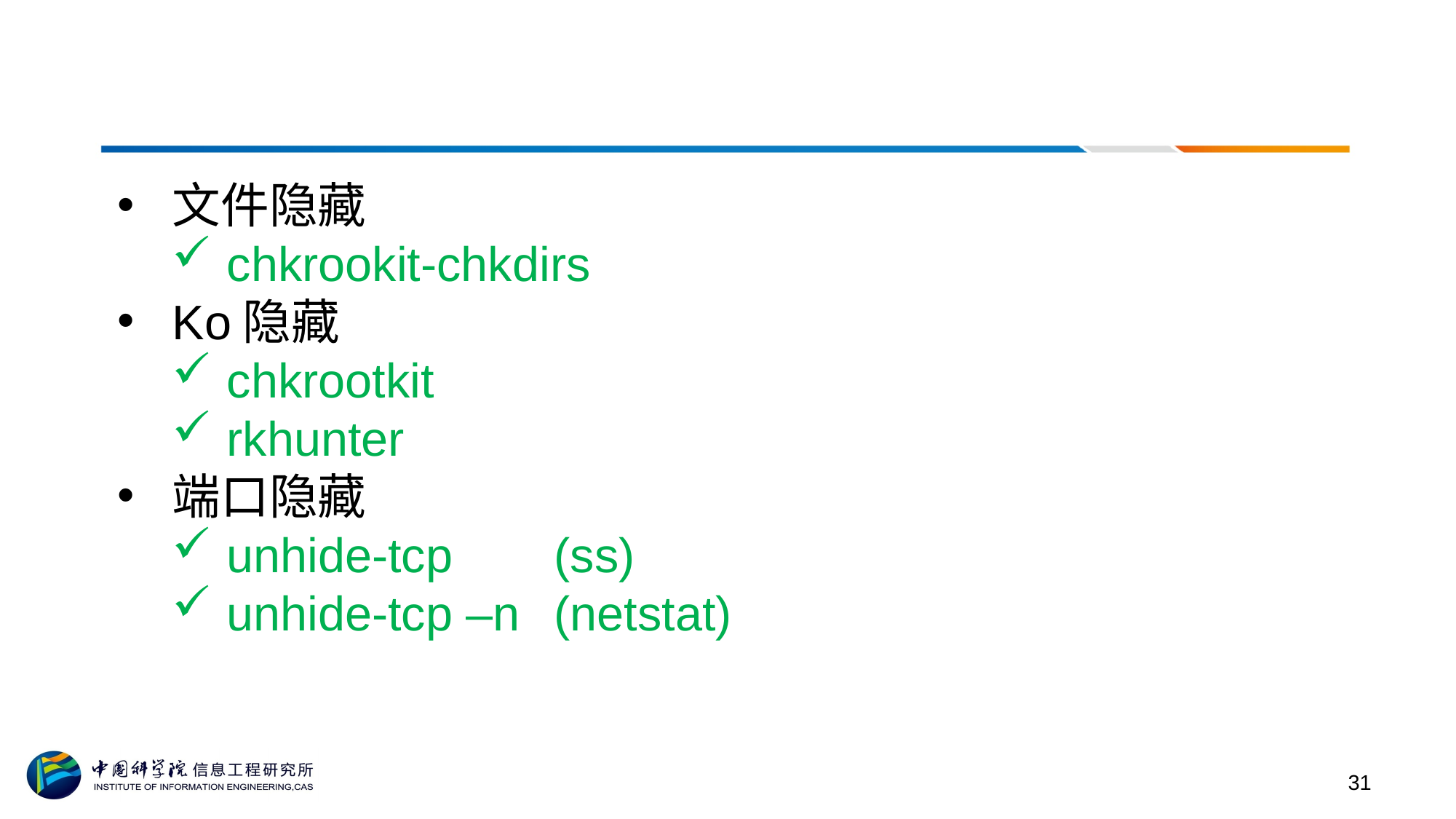

# 检测情况
文件隐藏
chkrookit-chkdirs
Ko隐藏
chkrootkit
rkhunter
端口隐藏
unhide-tcp	(ss)
unhide-tcp –n  	(netstat)

31